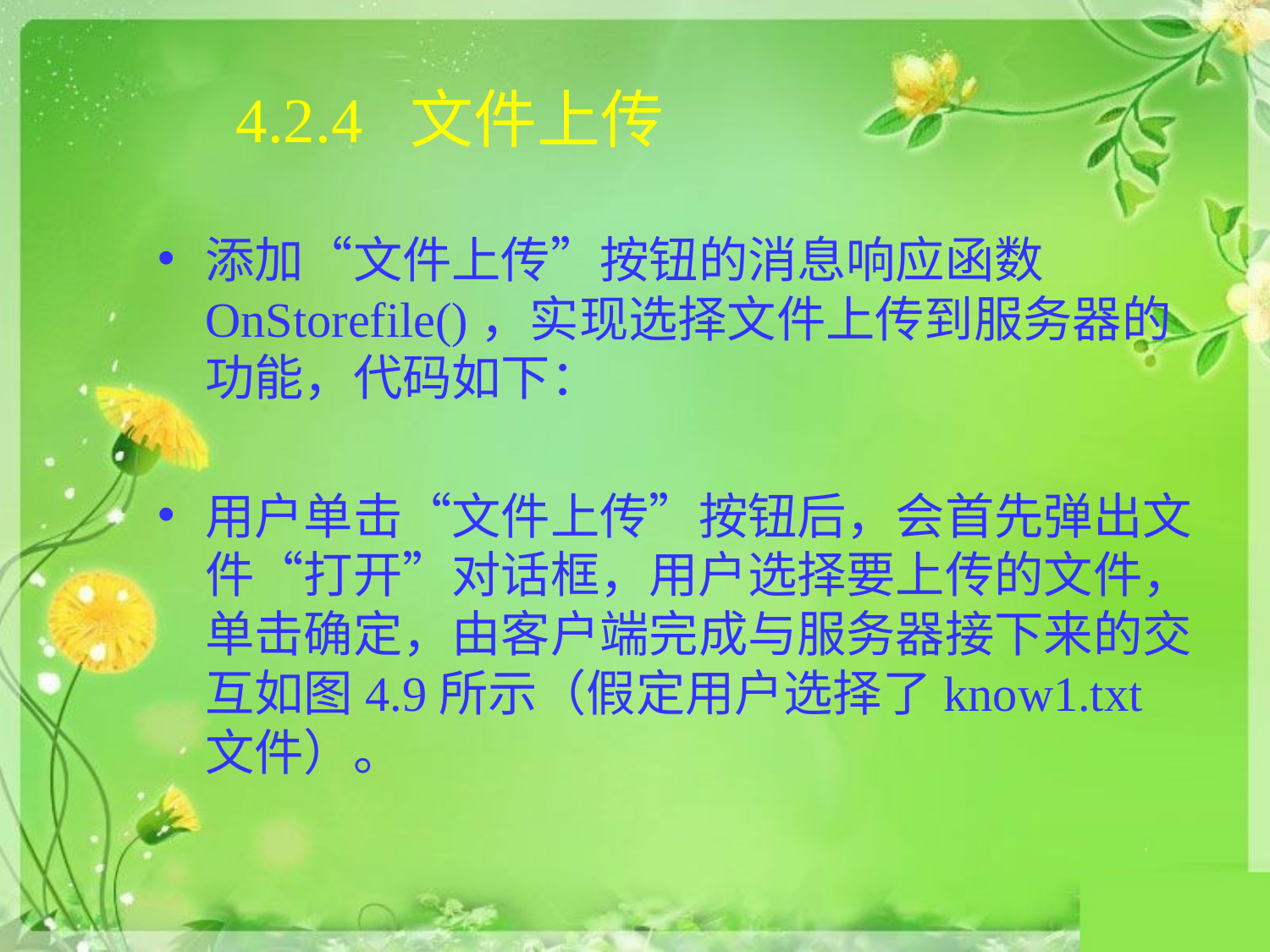

# 4.2.4  文件上传
添加“文件上传”按钮的消息响应函数OnStorefile()，实现选择文件上传到服务器的功能，代码如下：

用户单击“文件上传”按钮后，会首先弹出文件“打开”对话框，用户选择要上传的文件，单击确定，由客户端完成与服务器接下来的交互如图4.9所示（假定用户选择了know1.txt文件）。